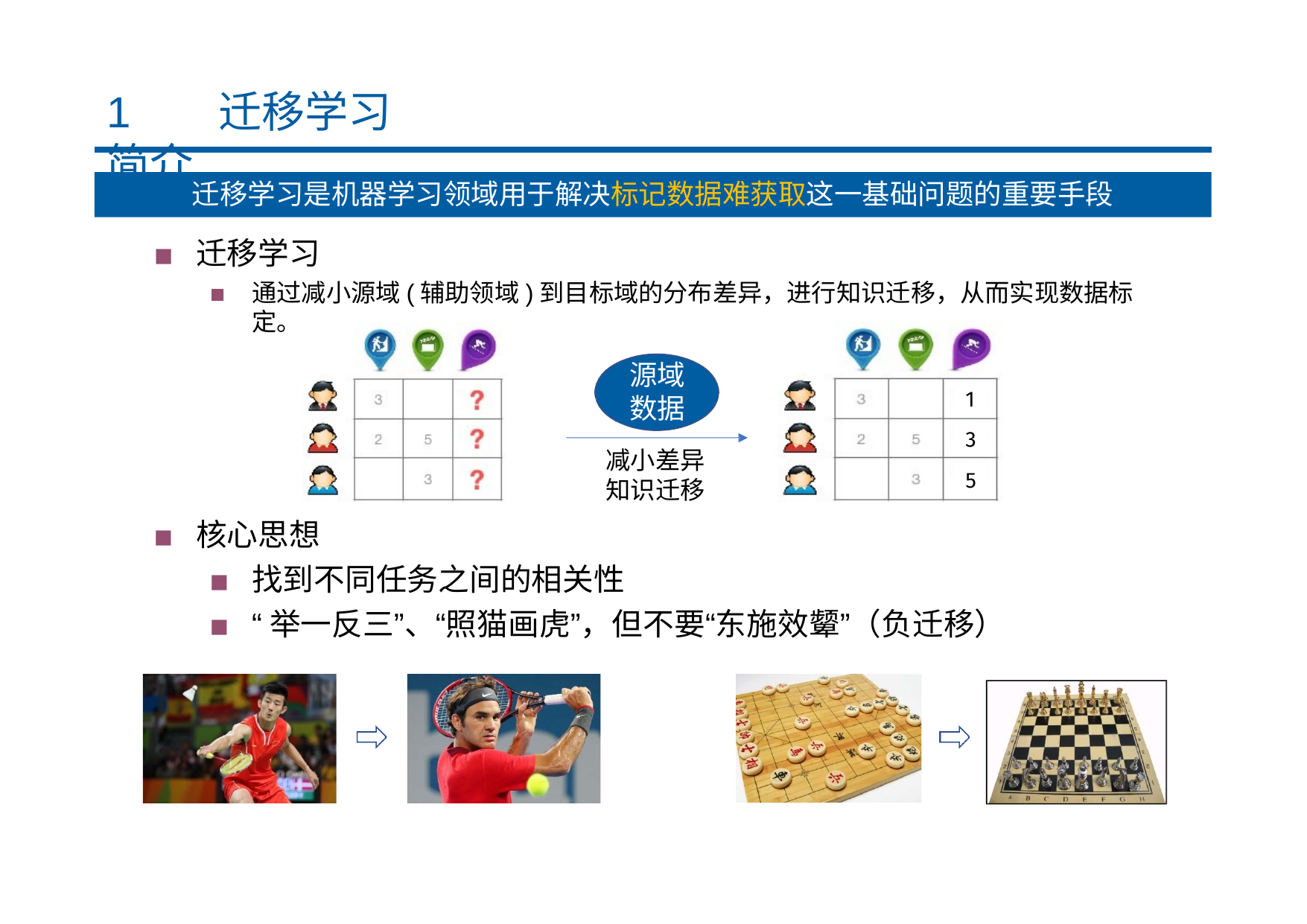

# 1	迁移学习简介
迁移学习是机器学习领域用于解决标记数据难获取这一基础问题的重要手段
迁移学习
通过减小源域(辅助领域)到目标域的分布差异，进行知识迁移，从而实现数据标定。

源域 数据
减小差异 知识迁移
1
3

5
核心思想
找到不同任务之间的相关性
“举一反三”、“照猫画虎”，但不要“东施效颦”（负迁移）